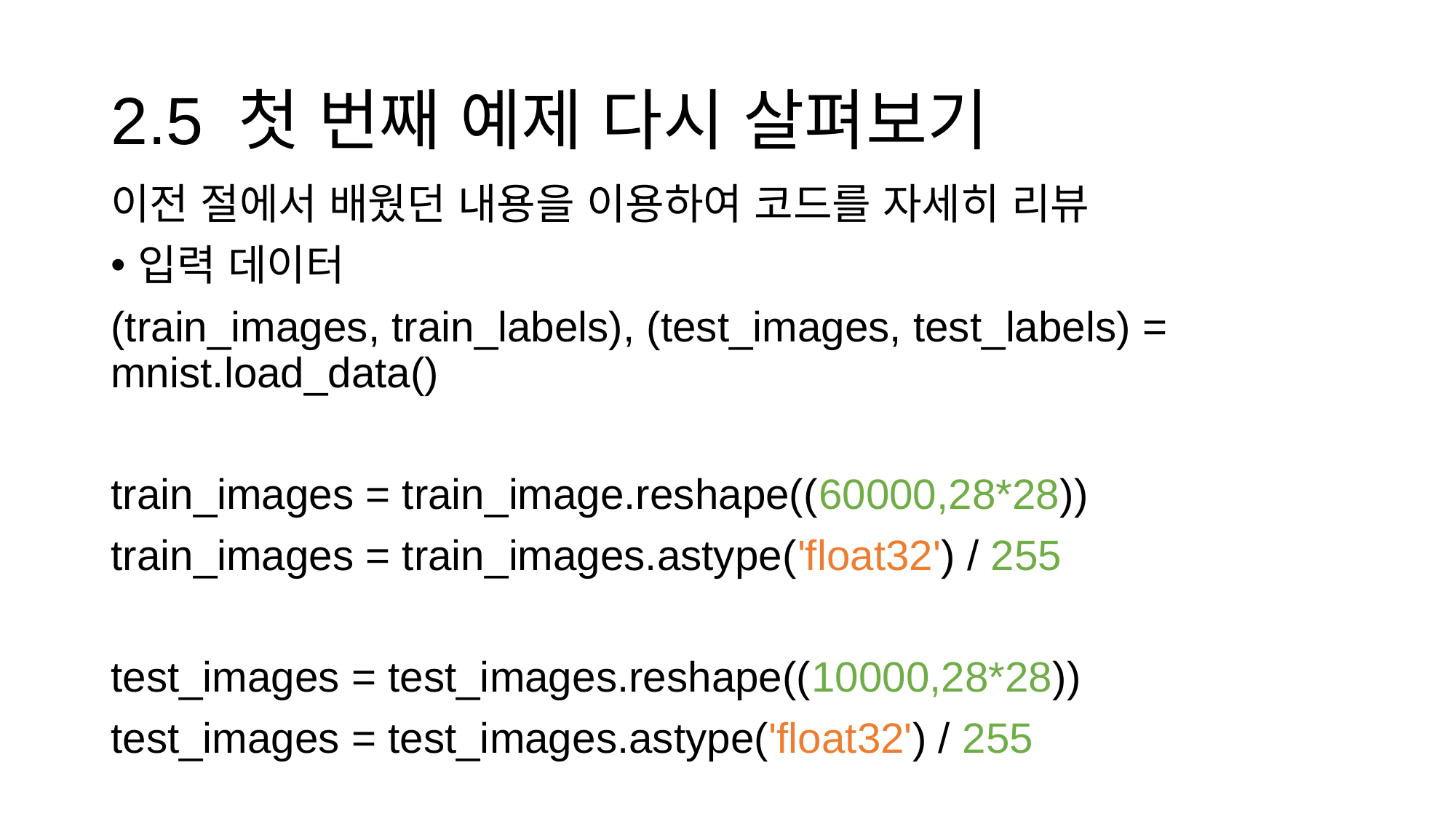

# 2.5 첫 번째 예제 다시 살펴보기
이전 절에서 배웠던 내용을 이용하여 코드를 자세히 리뷰
입력 데이터
(train_images, train_labels), (test_images, test_labels) = mnist.load_data()

train_images = train_image.reshape((60000,28*28))
train_images = train_images.astype('float32') / 255

test_images = test_images.reshape((10000,28*28))
test_images = test_images.astype('float32') / 255